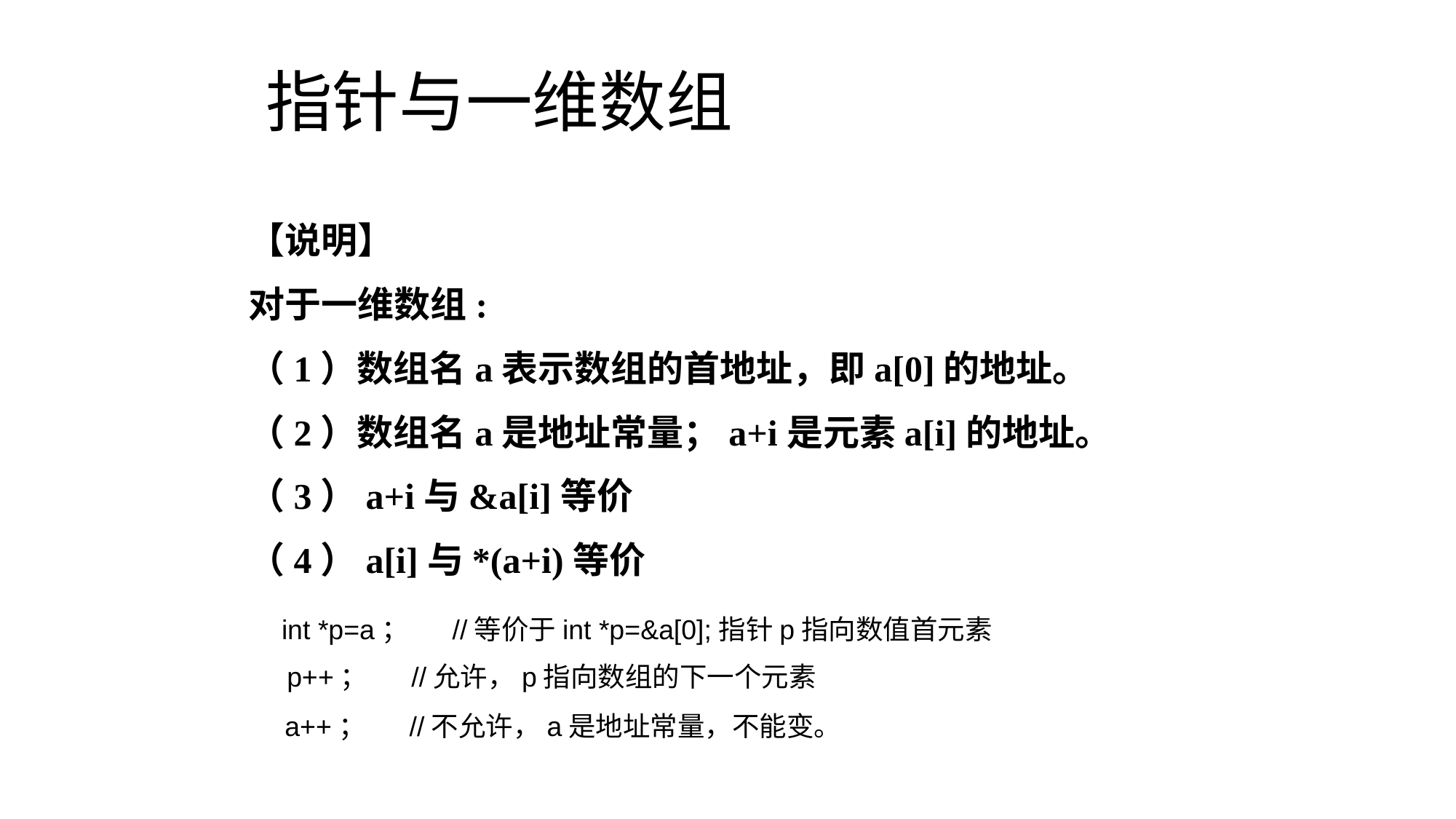

# 指针与一维数组
【说明】
对于一维数组:
（1）数组名a表示数组的首地址，即a[0]的地址。
（2）数组名a是地址常量；a+i是元素a[i]的地址。
（3）a+i与&a[i]等价
（4）a[i]与*(a+i)等价
int *p=a；      //等价于int *p=&a[0];指针p指向数值首元素
p++；      //允许，p指向数组的下一个元素
a++；      //不允许，a是地址常量，不能变。